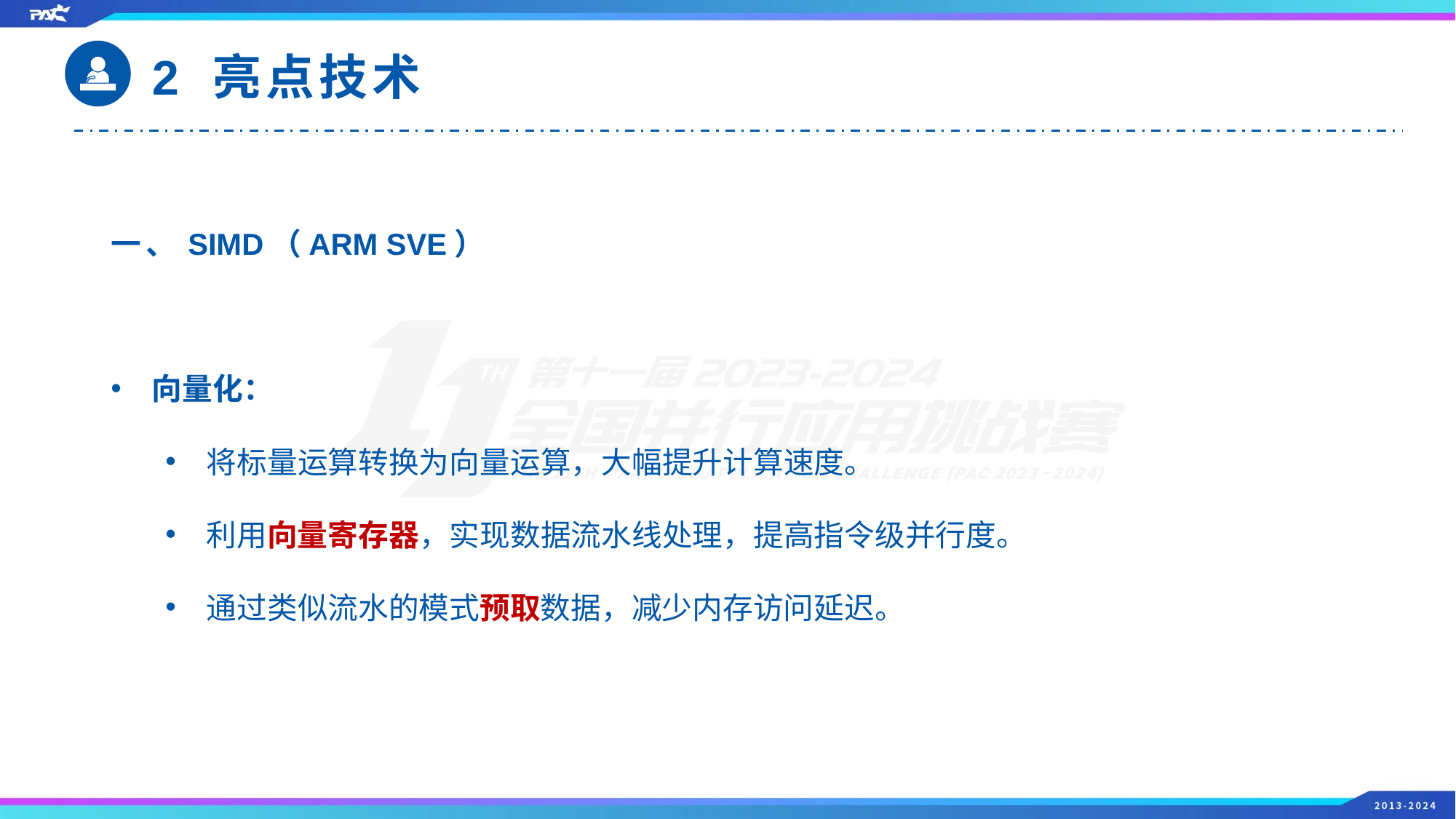

2 亮点技术
一、SIMD（ARM SVE）

向量化：
将标量运算转换为向量运算，大幅提升计算速度。
利用向量寄存器，实现数据流水线处理，提高指令级并行度。
通过类似流水的模式预取数据，减少内存访问延迟。